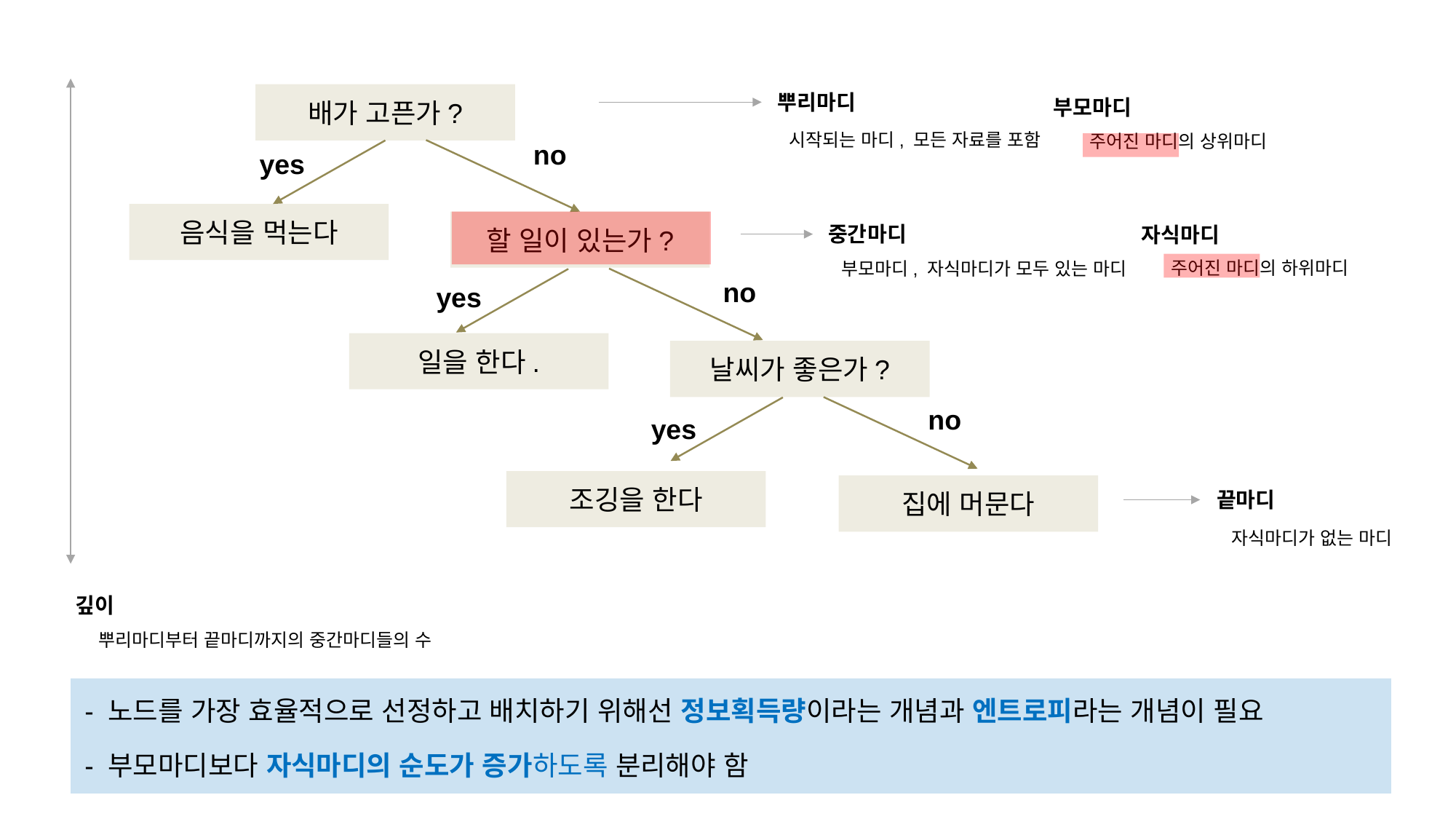

뿌리마디
배가 고픈가?
음식을 먹는다
할 일이 있는가?
일을 한다.
날씨가 좋은가?
조깅을 한다
집에 머문다
no
yes
no
yes
no
yes
부모마디
시작되는 마디, 모든 자료를 포함
주어진 마디의 상위마디

중간마디
자식마디
주어진 마디의 하위마디
부모마디, 자식마디가 모두 있는 마디

끝마디
자식마디가 없는 마디
깊이
뿌리마디부터 끝마디까지의 중간마디들의 수

- 노드를 가장 효율적으로 선정하고 배치하기 위해선 정보획득량이라는 개념과 엔트로피라는 개념이 필요
- 부모마디보다 자식마디의 순도가 증가하도록 분리해야 함